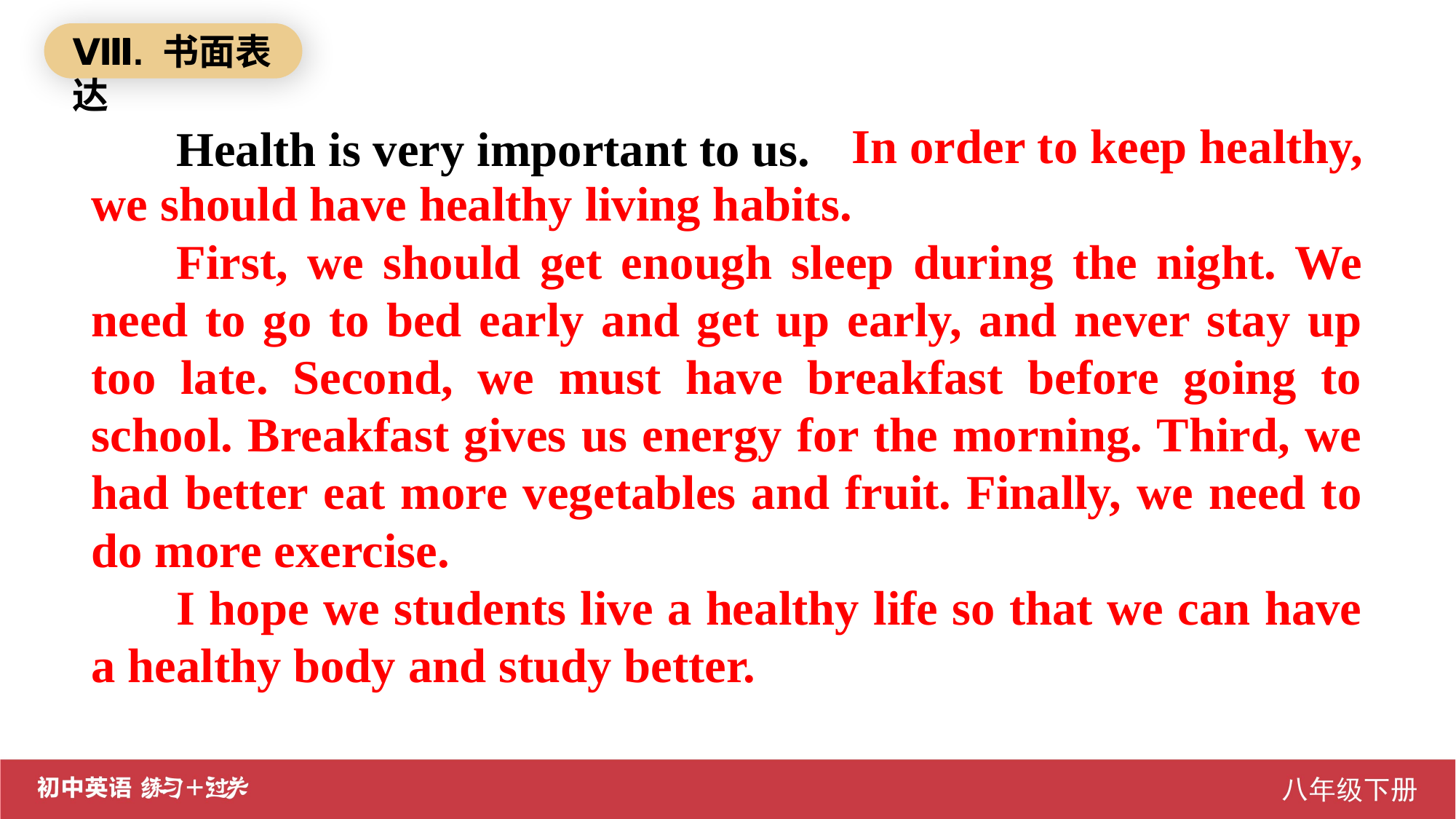

Ⅷ. 书面表达
  Health is very important to us.
                                                             In order to keep healthy, we should have healthy living habits.
First, we should get enough sleep during the night. We need to go to bed early and get up early, and never stay up too late. Second, we must have breakfast before going to school. Breakfast gives us energy for the morning. Third, we had better eat more vegetables and fruit. Finally, we need to do more exercise.
I hope we students live a healthy life so that we can have a healthy body and study better.